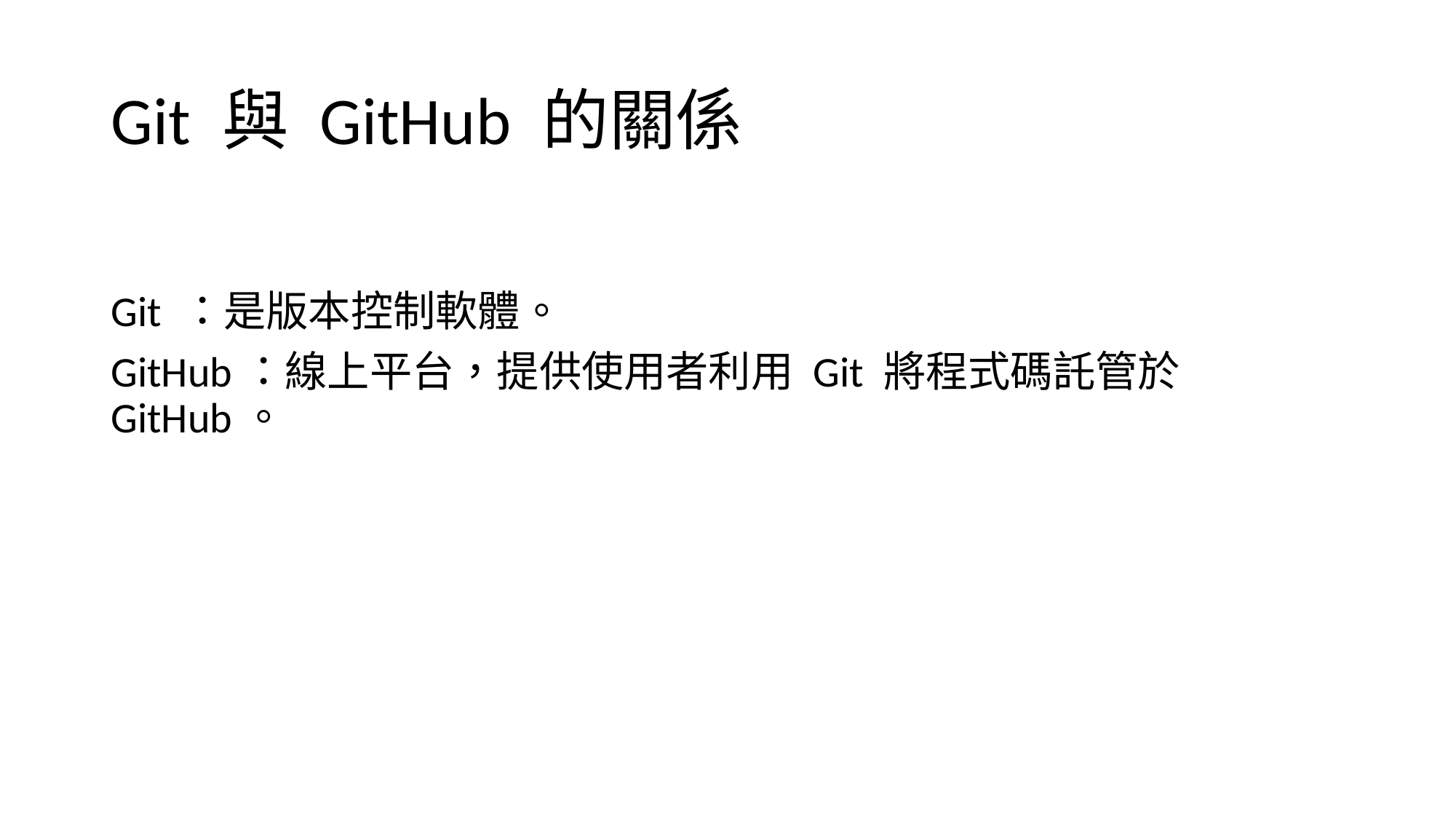

# Git 與 GitHub 的關係

Git ：是版本控制軟體。
GitHub：線上平台，提供使用者利用 Git 將程式碼託管於 GitHub。